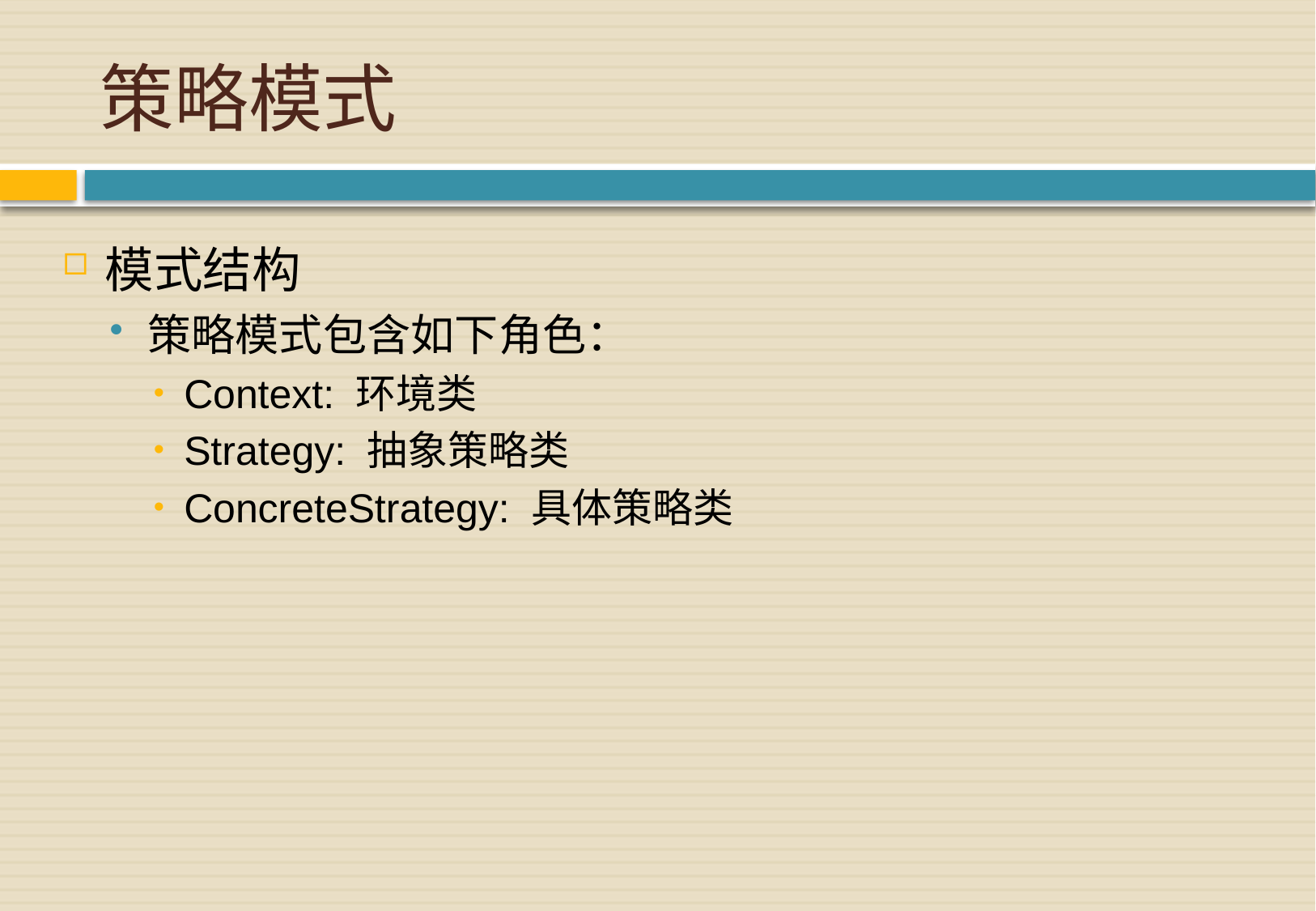

# 策略模式
模式结构
策略模式包含如下角色：
Context: 环境类
Strategy: 抽象策略类
ConcreteStrategy: 具体策略类